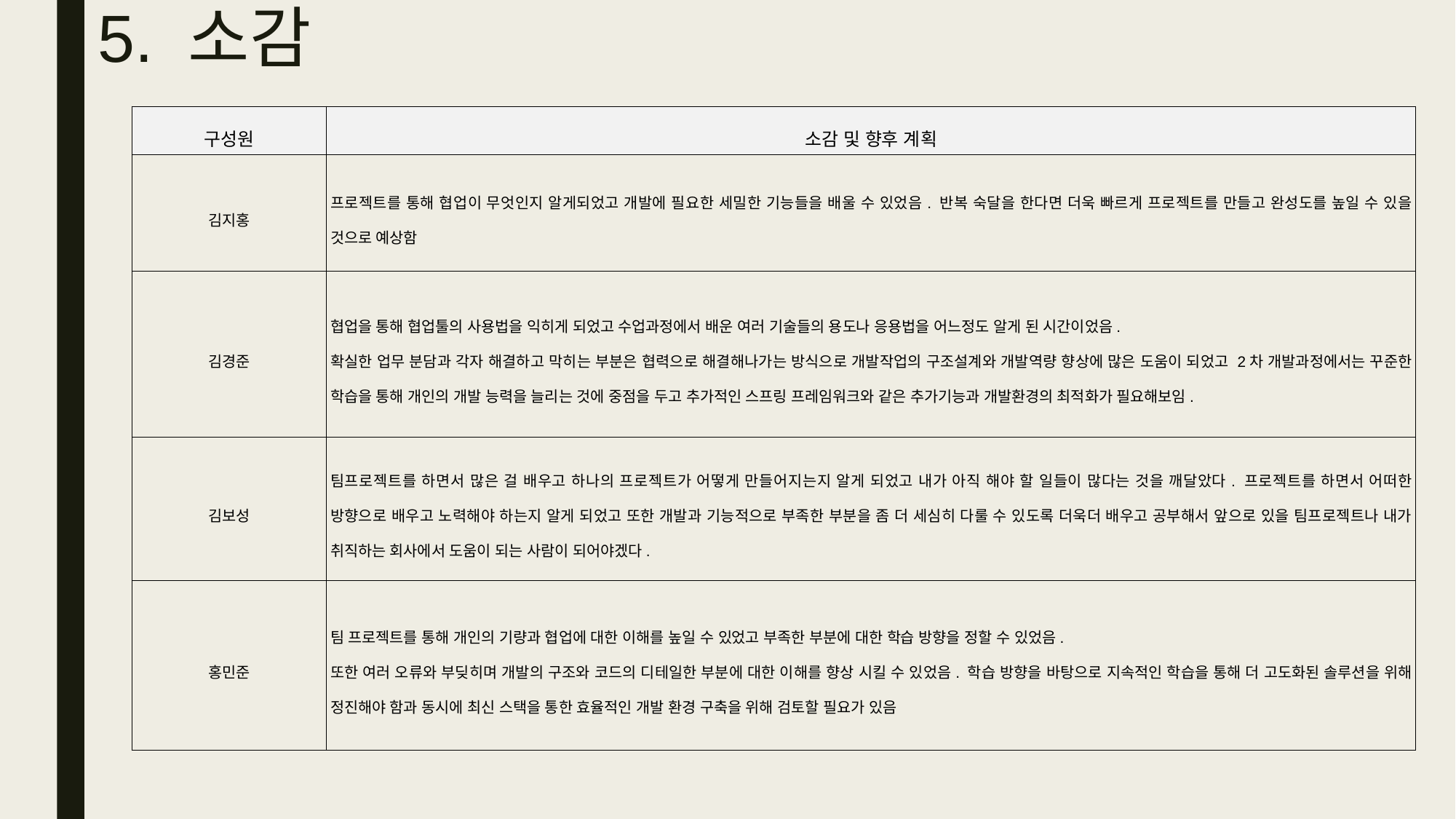

# 5. 소감
| 구성원 | 소감 및 향후 계획 |
| --- | --- |
| 김지홍 | 프로젝트를 통해 협업이 무엇인지 알게되었고 개발에 필요한 세밀한 기능들을 배울 수 있었음. 반복 숙달을 한다면 더욱 빠르게 프로젝트를 만들고 완성도를 높일 수 있을 것으로 예상함 |
| 김경준 | 협업을 통해 협업툴의 사용법을 익히게 되었고 수업과정에서 배운 여러 기술들의 용도나 응용법을 어느정도 알게 된 시간이었음. 확실한 업무 분담과 각자 해결하고 막히는 부분은 협력으로 해결해나가는 방식으로 개발작업의 구조설계와 개발역량 향상에 많은 도움이 되었고 2차 개발과정에서는 꾸준한 학습을 통해 개인의 개발 능력을 늘리는 것에 중점을 두고 추가적인 스프링 프레임워크와 같은 추가기능과 개발환경의 최적화가 필요해보임. |
| 김보성 | 팀프로젝트를 하면서 많은 걸 배우고 하나의 프로젝트가 어떻게 만들어지는지 알게 되었고 내가 아직 해야 할 일들이 많다는 것을 깨달았다. 프로젝트를 하면서 어떠한 방향으로 배우고 노력해야 하는지 알게 되었고 또한 개발과 기능적으로 부족한 부분을 좀 더 세심히 다룰 수 있도록 더욱더 배우고 공부해서 앞으로 있을 팀프로젝트나 내가 취직하는 회사에서 도움이 되는 사람이 되어야겠다. |
| 홍민준 | 팀 프로젝트를 통해 개인의 기량과 협업에 대한 이해를 높일 수 있었고 부족한 부분에 대한 학습 방향을 정할 수 있었음. 또한 여러 오류와 부딪히며 개발의 구조와 코드의 디테일한 부분에 대한 이해를 향상 시킬 수 있었음. 학습 방향을 바탕으로 지속적인 학습을 통해 더 고도화된 솔루션을 위해 정진해야 함과 동시에 최신 스택을 통한 효율적인 개발 환경 구축을 위해 검토할 필요가 있음 |